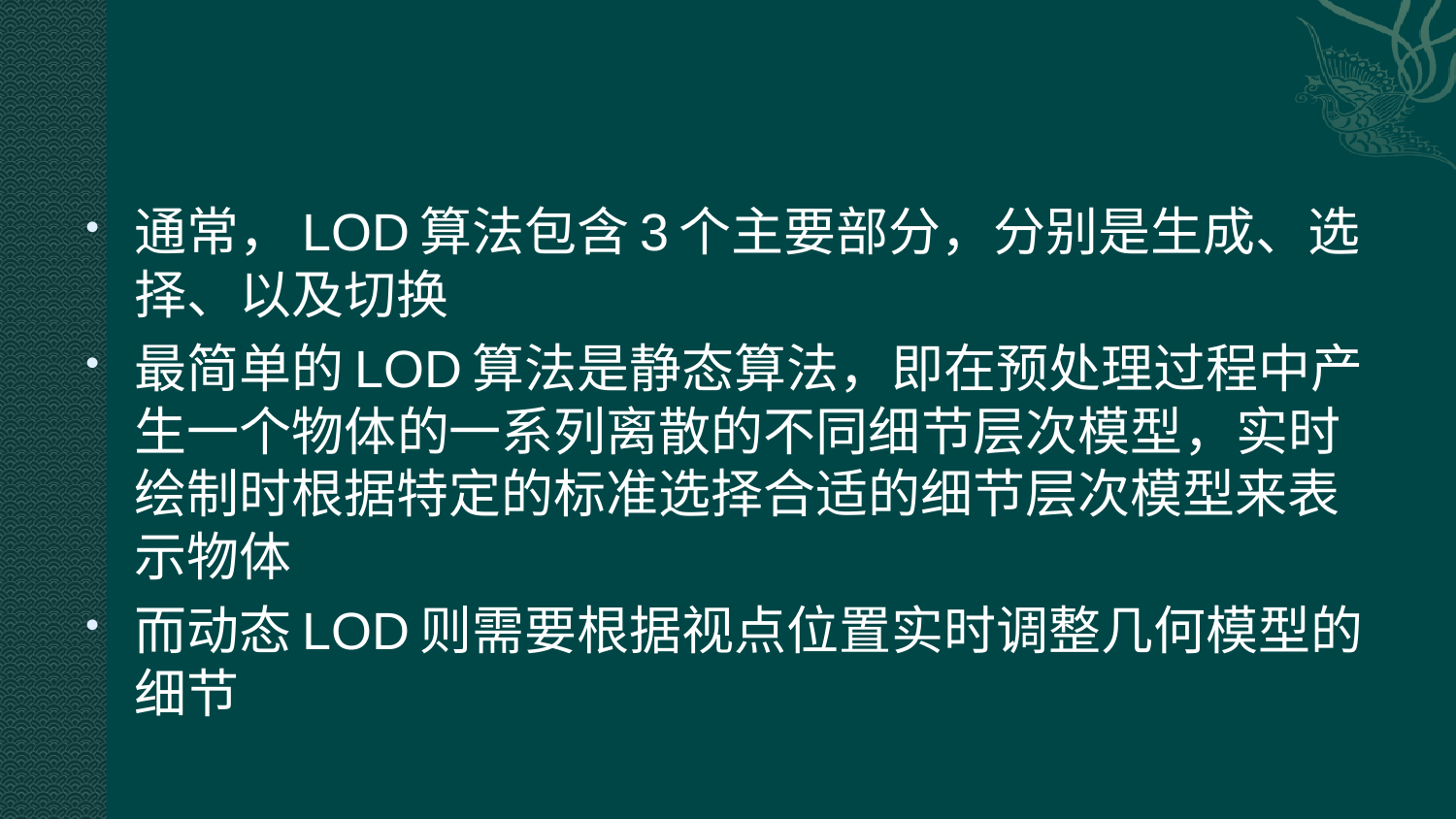

#
通常，LOD算法包含3个主要部分，分别是生成、选择、以及切换
最简单的LOD算法是静态算法，即在预处理过程中产生一个物体的一系列离散的不同细节层次模型，实时绘制时根据特定的标准选择合适的细节层次模型来表示物体
而动态LOD则需要根据视点位置实时调整几何模型的细节